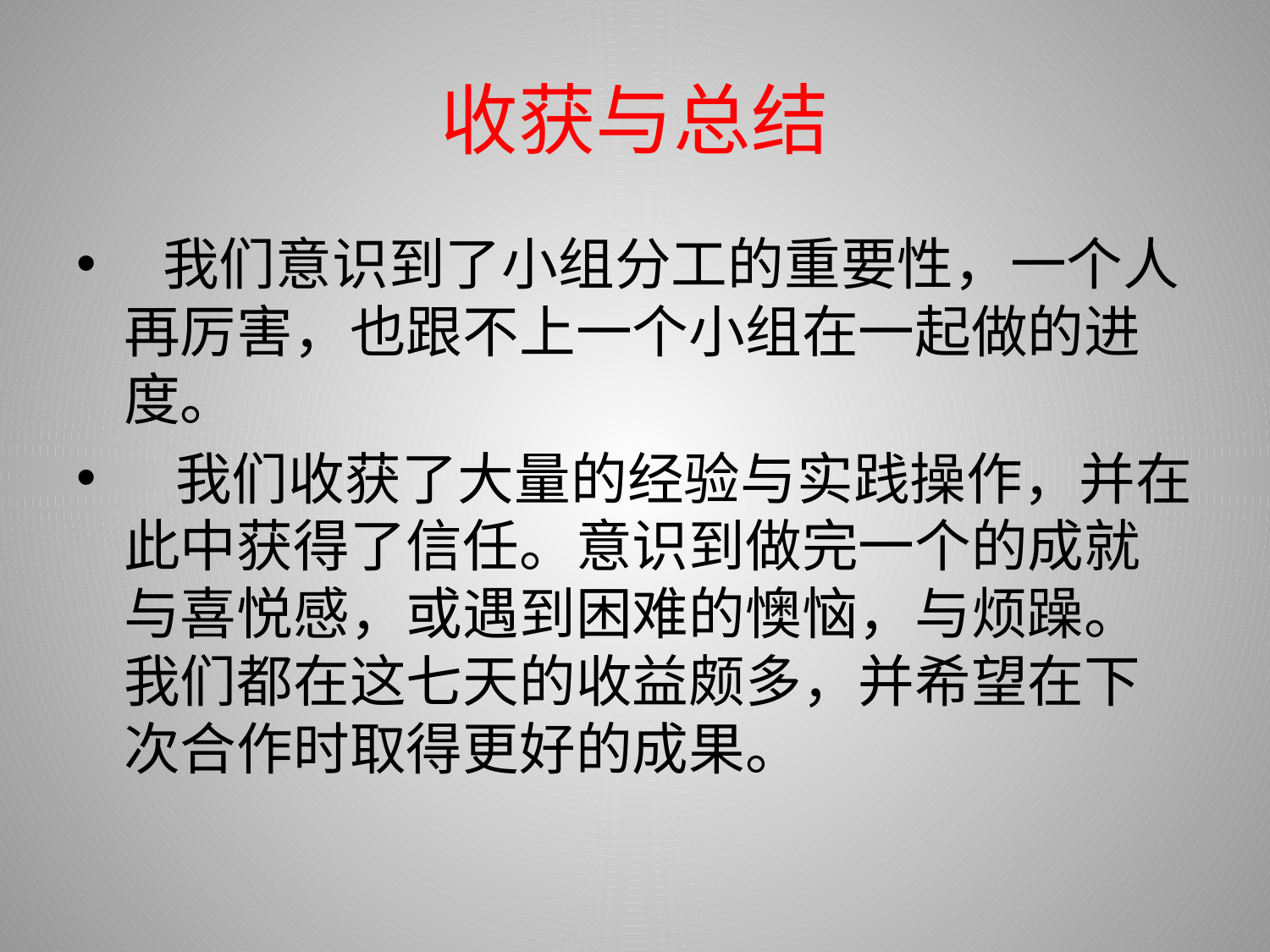

# 收获与总结
  我们意识到了小组分工的重要性，一个人再厉害，也跟不上一个小组在一起做的进度。
   我们收获了大量的经验与实践操作，并在此中获得了信任。意识到做完一个的成就与喜悦感，或遇到困难的懊恼，与烦躁。我们都在这七天的收益颇多，并希望在下次合作时取得更好的成果。